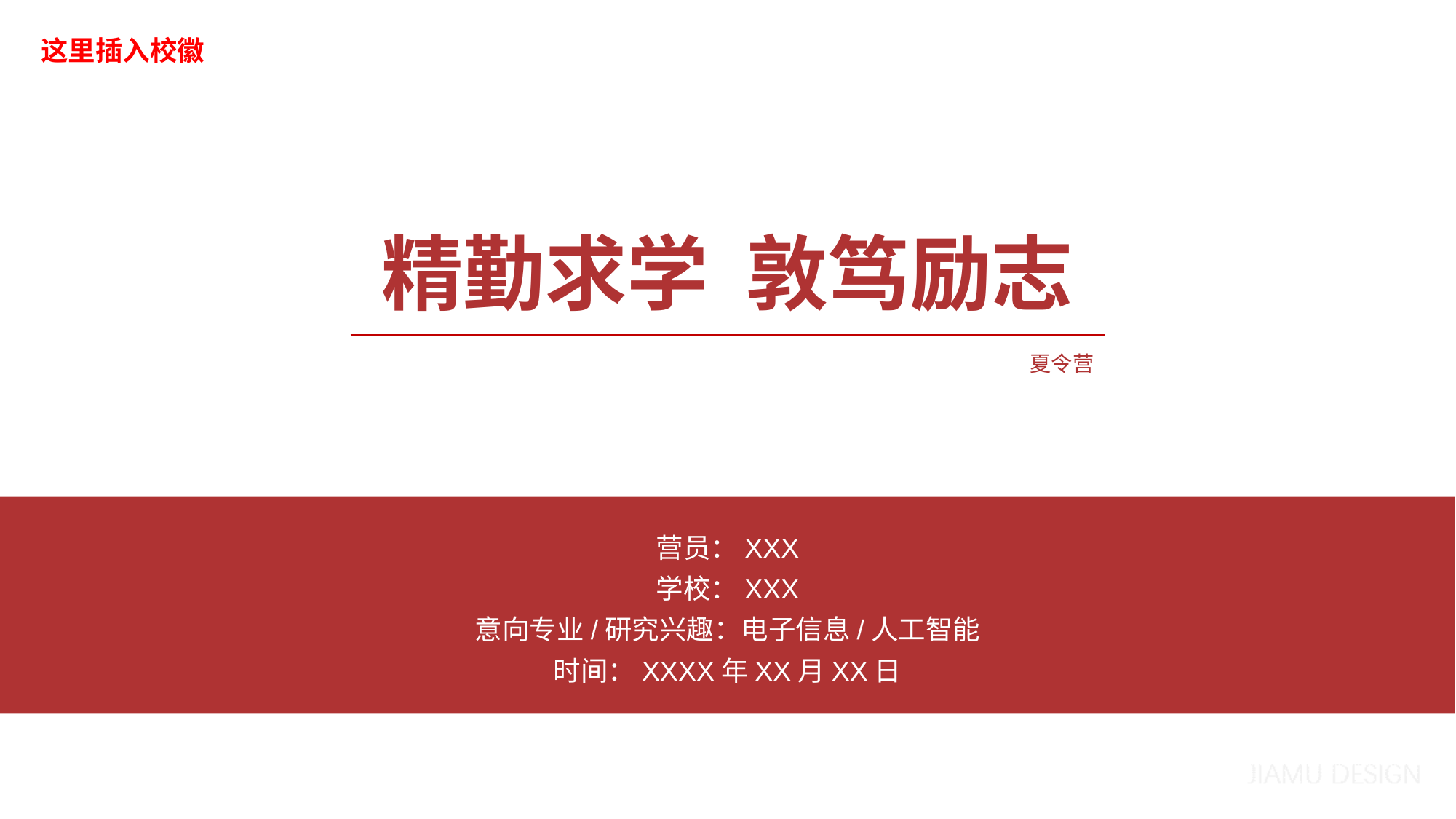

这里插入校徽
精勤求学  敦笃励志
夏令营

营员：XXX
学校：XXX
意向专业/研究兴趣：电子信息/人工智能
时间：XXXX年XX月XX日